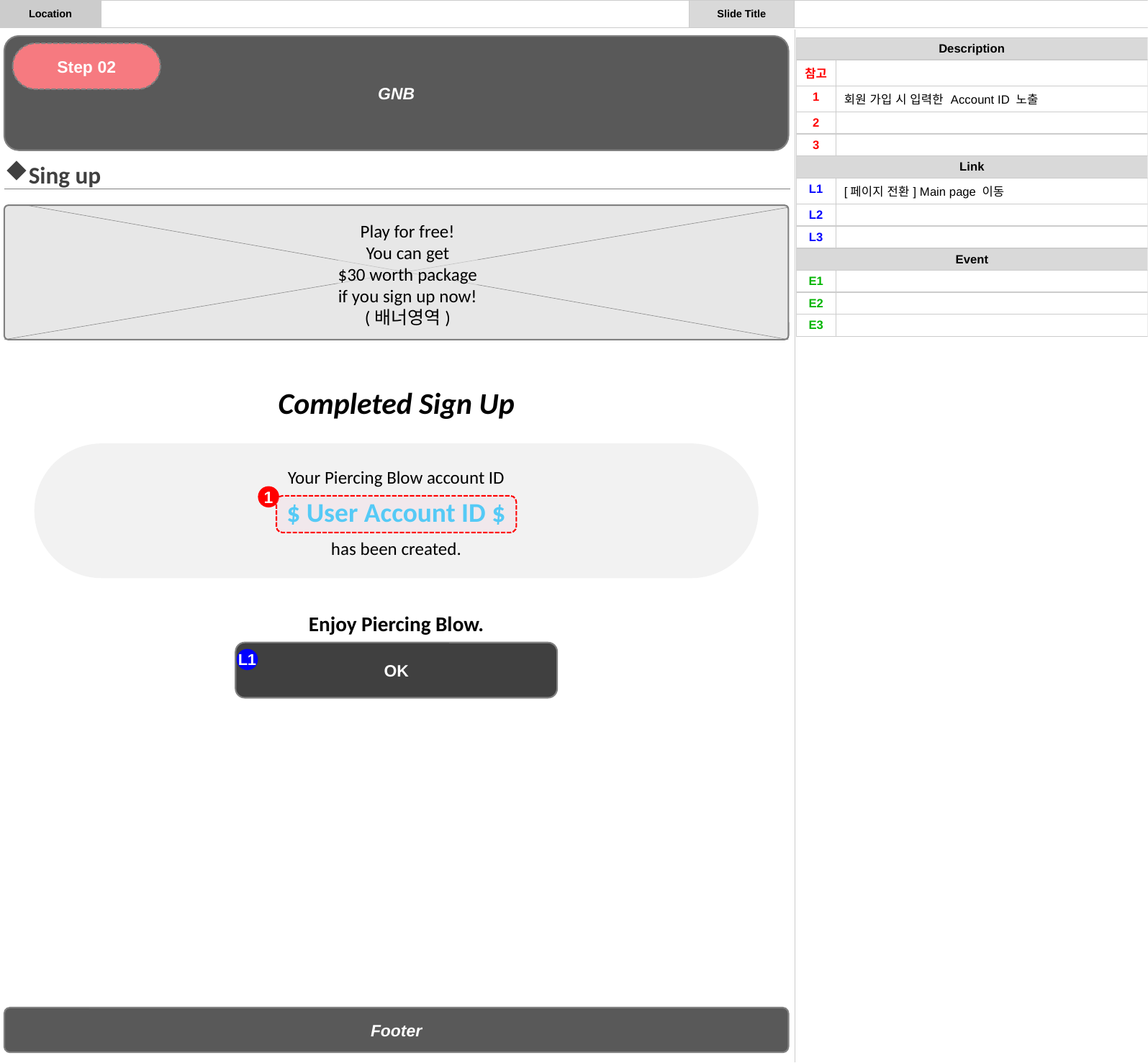

#
GNB
| Description |  |
| --- | --- |
| 참고 |  |
| 1 | 회원 가입 시 입력한 Account ID 노출 |
| 2 |  |
| 3 |  |
| Link |  |
| L1 | [페이지 전환] Main page 이동 |
| L2 |  |
| L3 |  |
| Event |  |
| E1 |  |
| E2 |  |
| E3 |  |
Step 02
Sing up

Play for free!
You can get
$30 worth package
if you sign up now!
(배너영역)
Completed Sign Up

Your Piercing Blow account ID
1
$ User Account ID $

has been created.
Enjoy Piercing Blow.
OK
L1
Footer